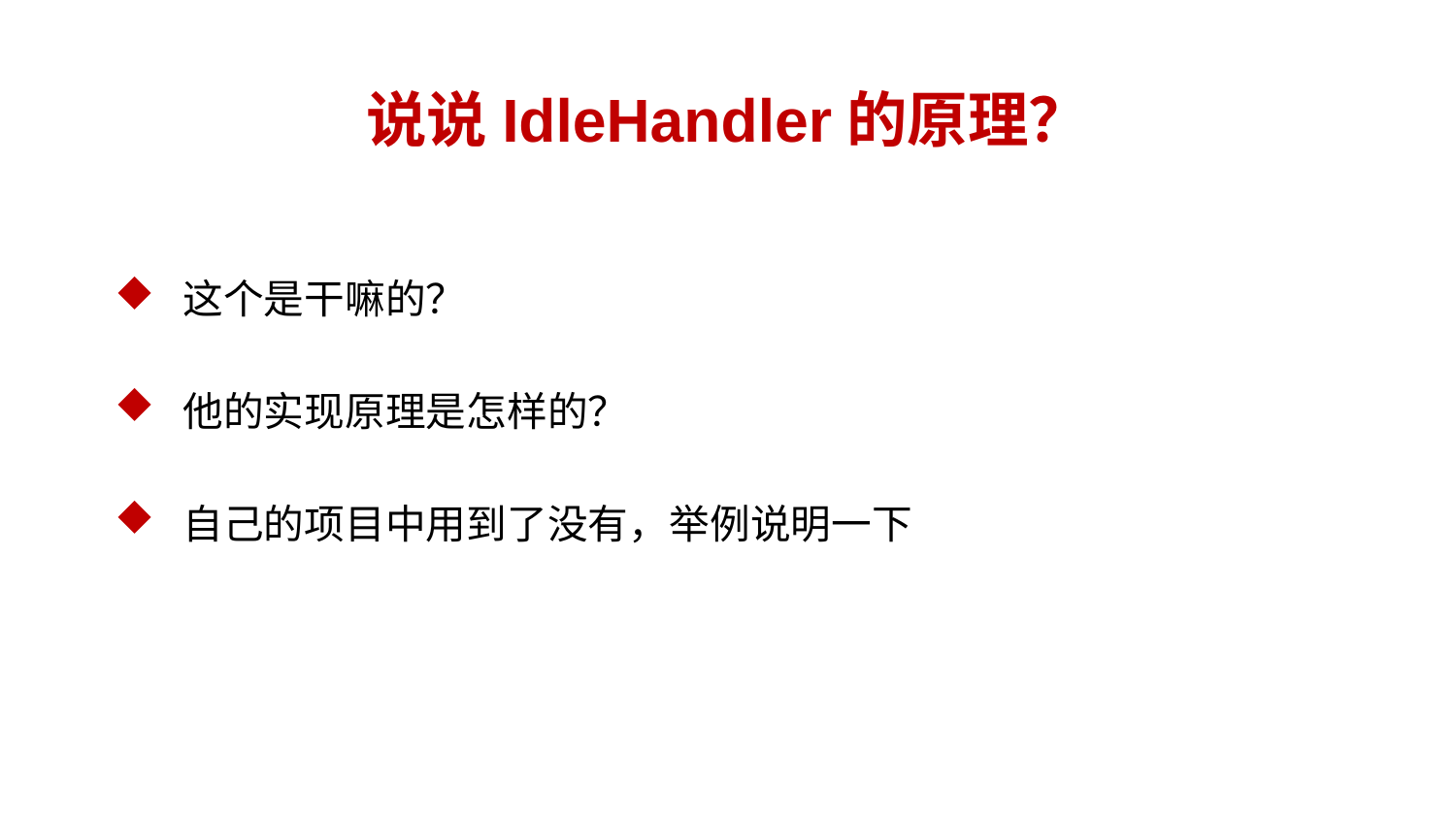

# 说说IdleHandler的原理？
  这个是干嘛的？
  他的实现原理是怎样的？
  自己的项目中用到了没有，举例说明一下